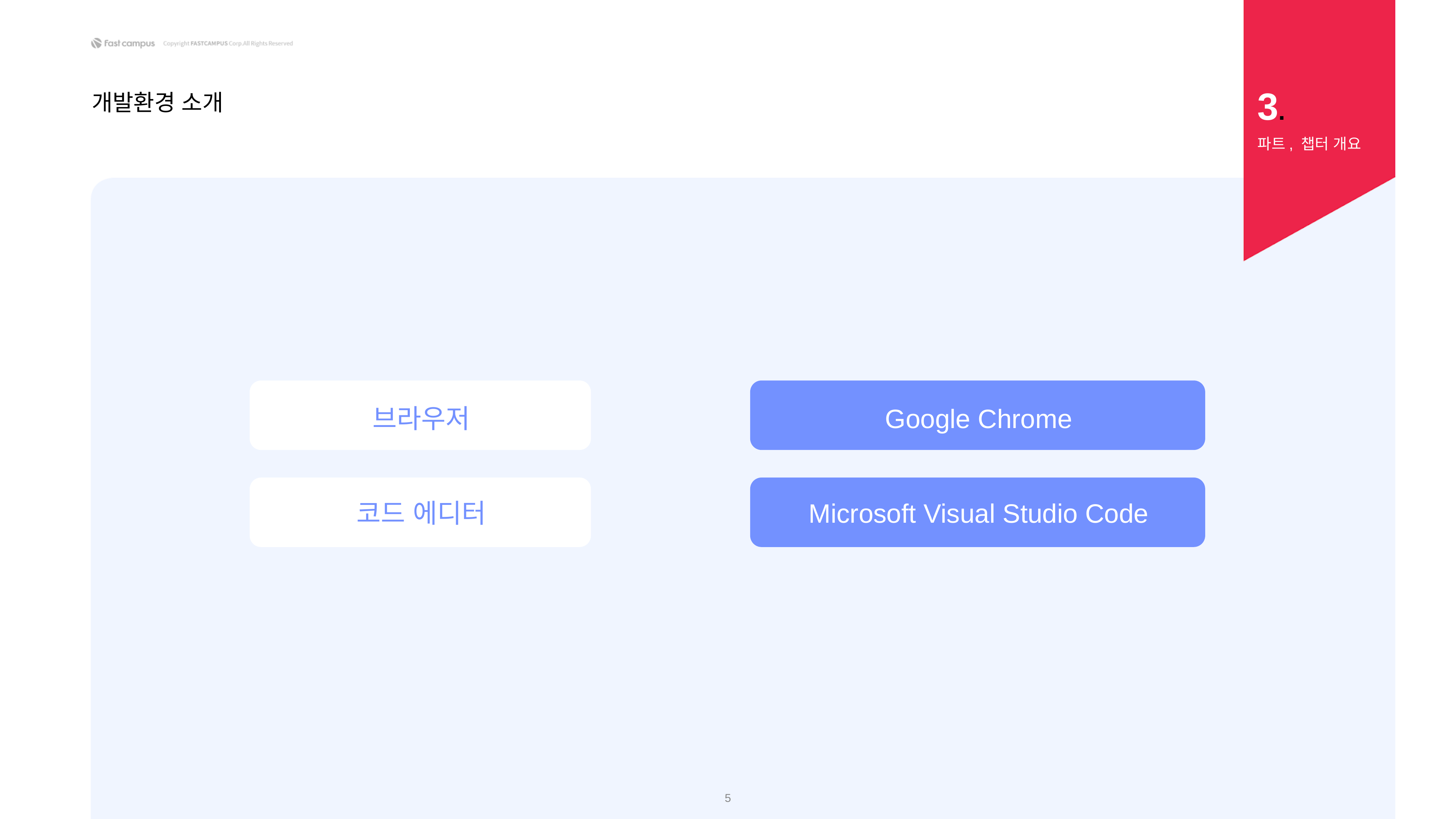

3.
개발환경 소개
파트, 챕터 개요

브라우저
Google Chrome

코드 에디터
Microsoft Visual Studio Code
5